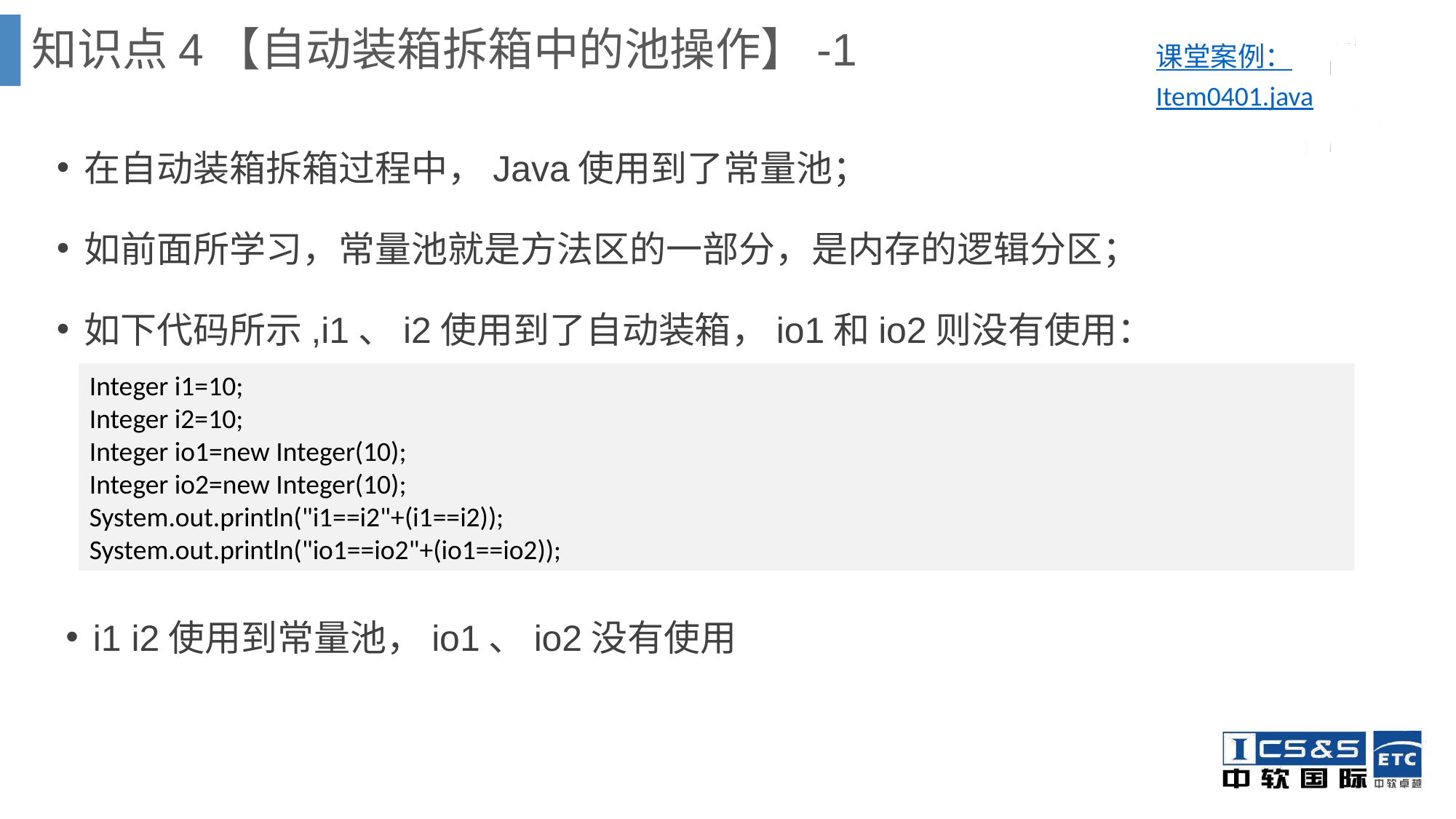

知识点4【自动装箱拆箱中的池操作】-1
课堂案例：Item0401.java
在自动装箱拆箱过程中，Java使用到了常量池；
如前面所学习，常量池就是方法区的一部分，是内存的逻辑分区；
如下代码所示,i1、i2使用到了自动装箱，io1和io2则没有使用：
Integer i1=10;
Integer i2=10;
Integer io1=new Integer(10);
Integer io2=new Integer(10);
System.out.println("i1==i2"+(i1==i2));
System.out.println("io1==io2"+(io1==io2));
i1 i2使用到常量池，io1、io2没有使用